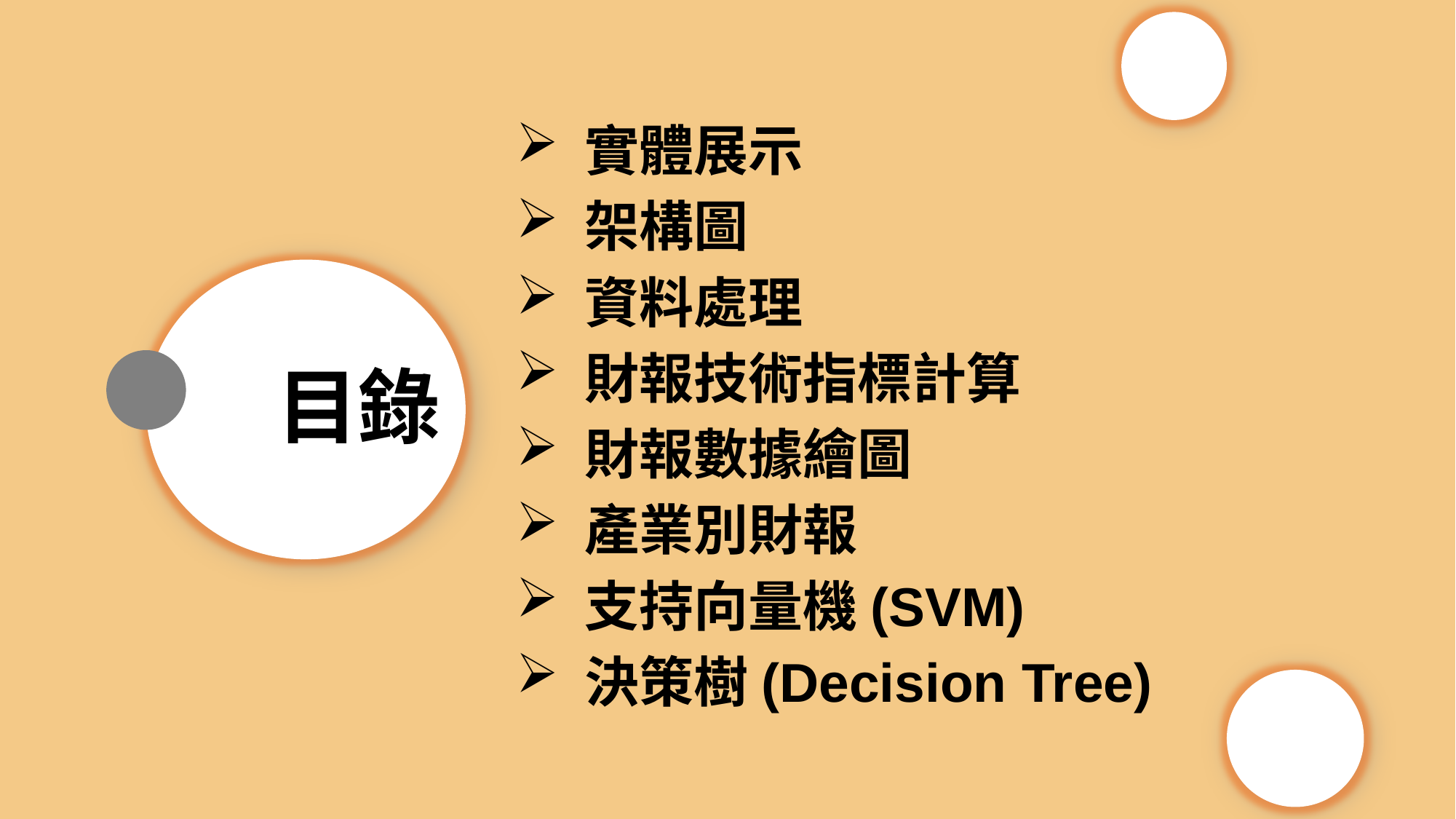

實體展示
架構圖
資料處理
財報技術指標計算
財報數據繪圖
產業別財報
支持向量機(SVM)
決策樹(Decision Tree)

目錄